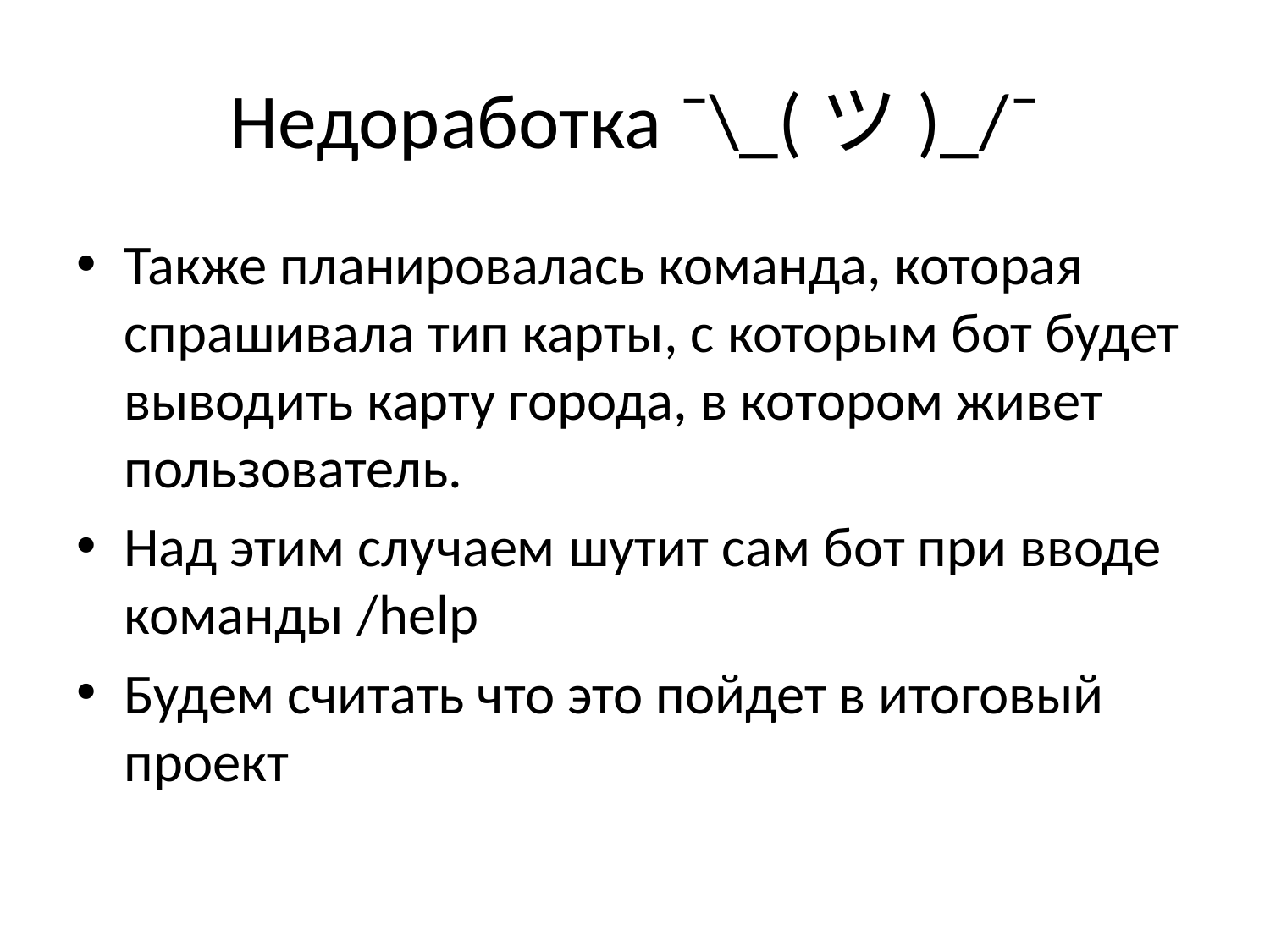

# Недоработка ¯\_(ツ)_/¯
Также планировалась команда, которая спрашивала тип карты, с которым бот будет выводить карту города, в котором живет пользователь.
Над этим случаем шутит сам бот при вводе команды /help
Будем считать что это пойдет в итоговый проект